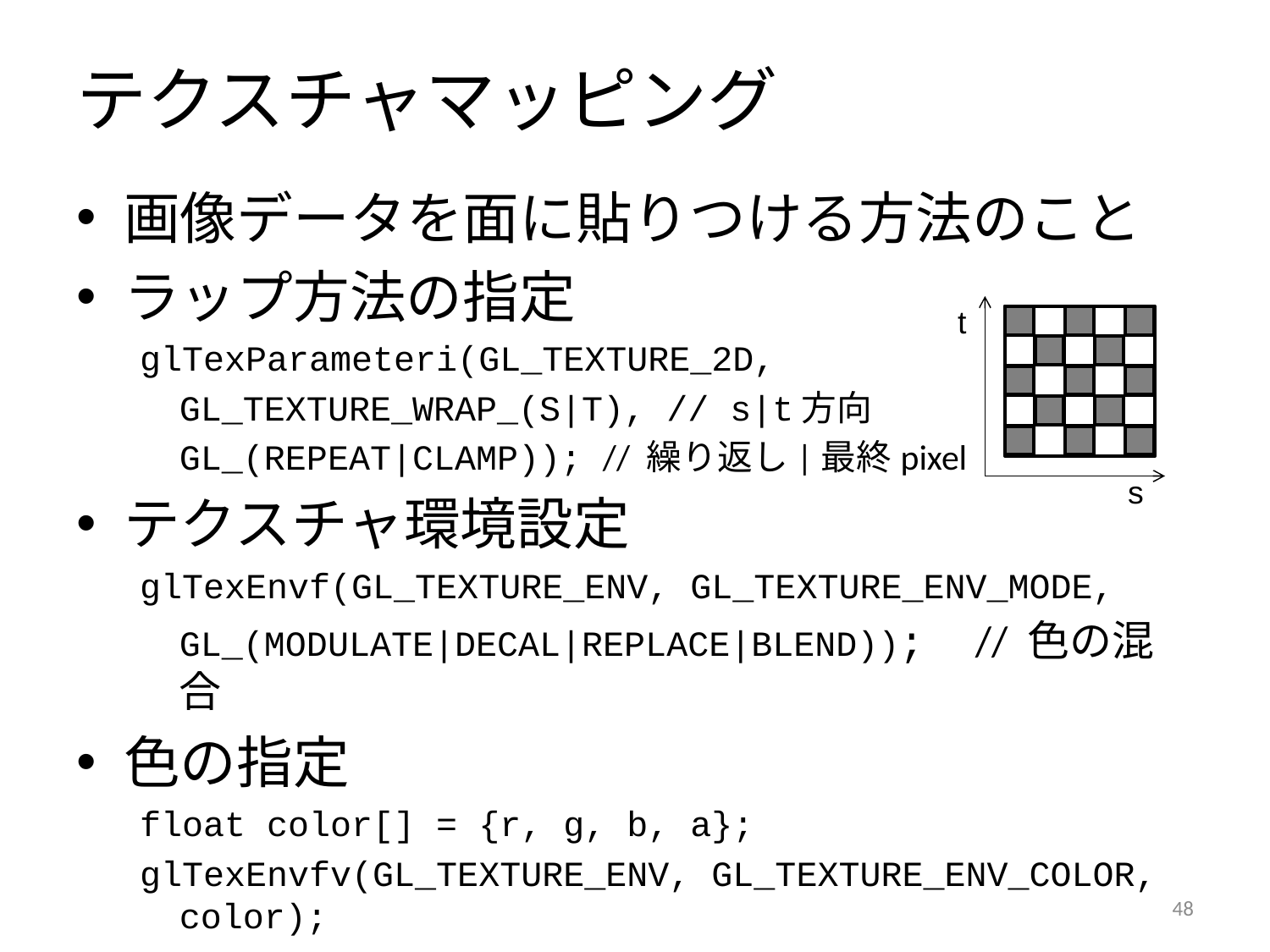

# テクスチャマッピング
画像データを面に貼りつける方法のこと
ラップ方法の指定
glTexParameteri(GL_TEXTURE_2D,
	GL_TEXTURE_WRAP_(S|T), // s|t方向
	GL_(REPEAT|CLAMP)); // 繰り返し|最終pixel
テクスチャ環境設定
glTexEnvf(GL_TEXTURE_ENV, GL_TEXTURE_ENV_MODE,
	GL_(MODULATE|DECAL|REPLACE|BLEND));  // 色の混合
色の指定
float color[] = {r, g, b, a};
glTexEnvfv(GL_TEXTURE_ENV, GL_TEXTURE_ENV_COLOR, color);
t

s
48